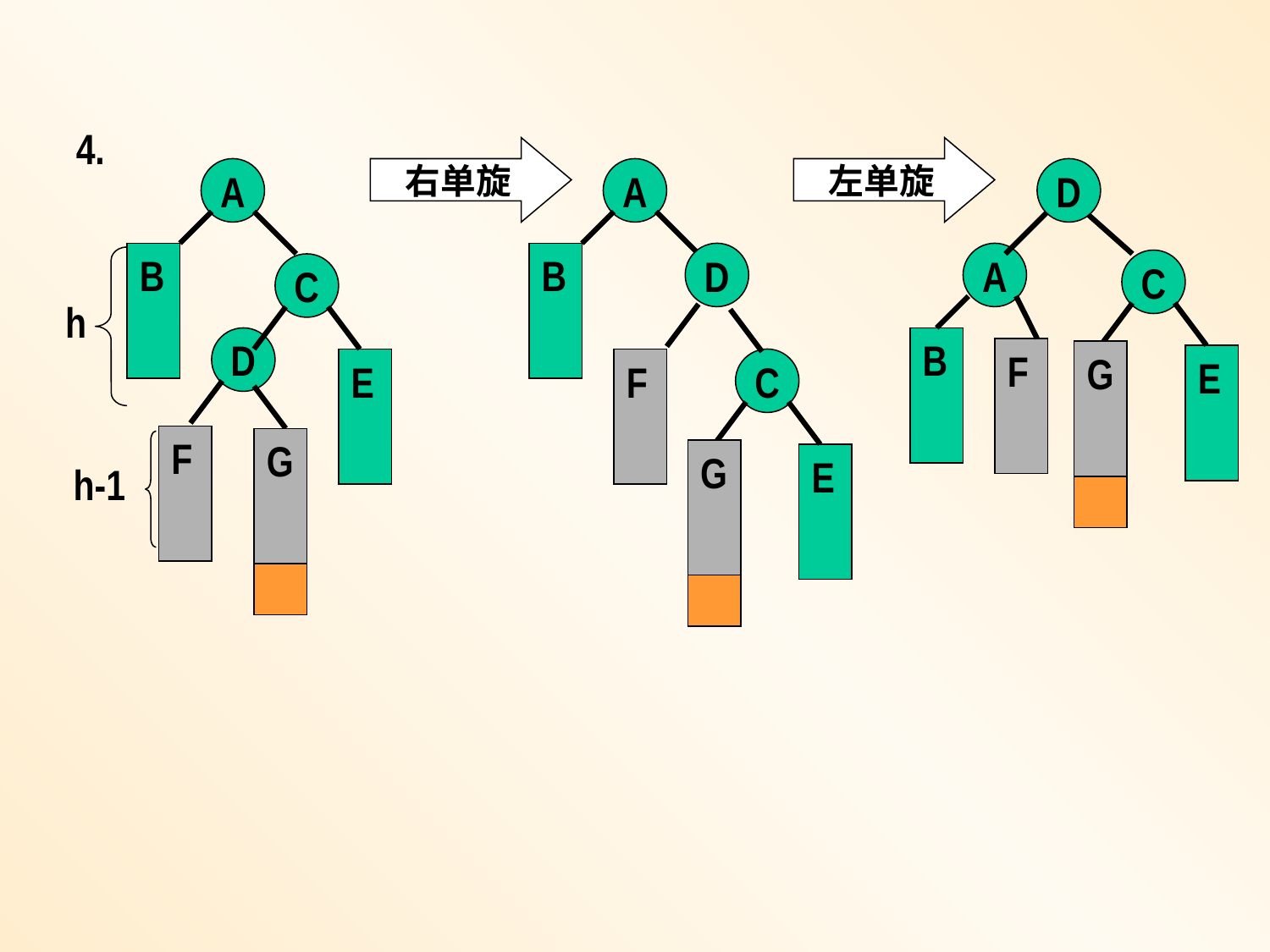

4.
A

B

C
h

D
E

F

G

h-1
右单旋
左单旋
A

B

D

F

C

G

E

D

A
C

B

F

G

E